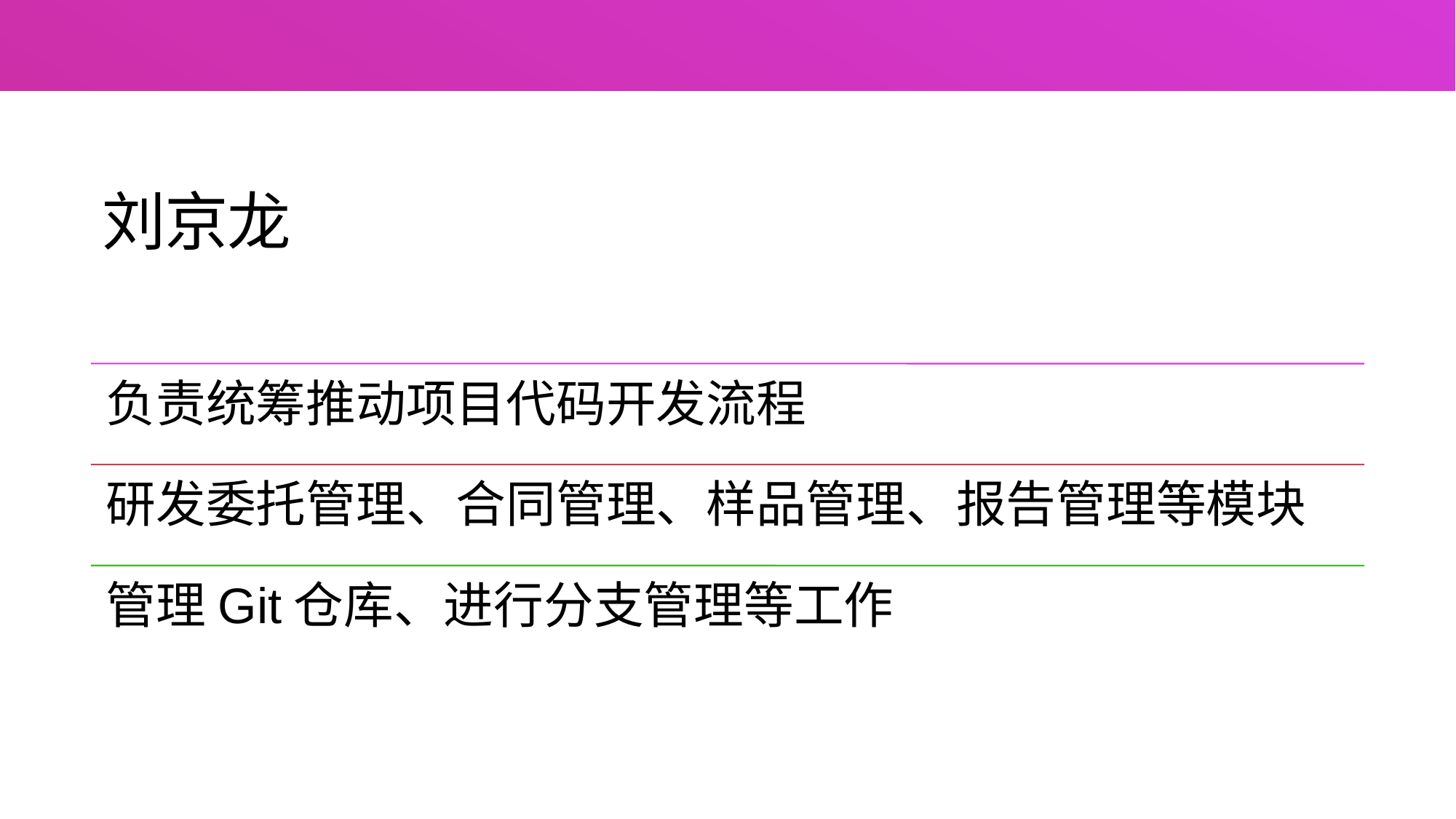

# 刘京龙
负责统筹推动项目代码开发流程
研发委托管理、合同管理、样品管理、报告管理等模块
管理Git仓库、进行分支管理等工作